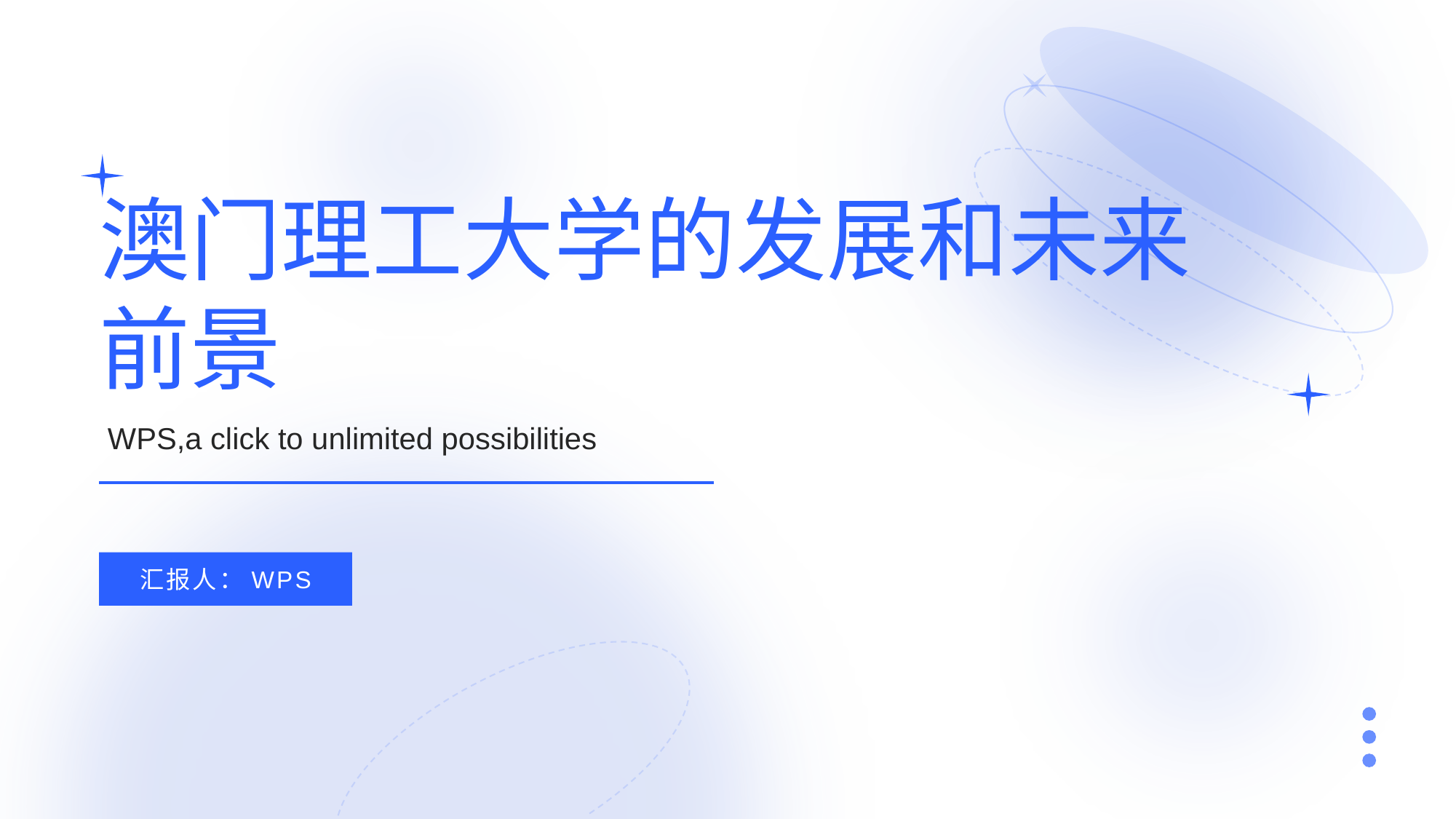

澳门理工大学的发展和未来前景
WPS,a click to unlimited possibilities
汇报人：WPS